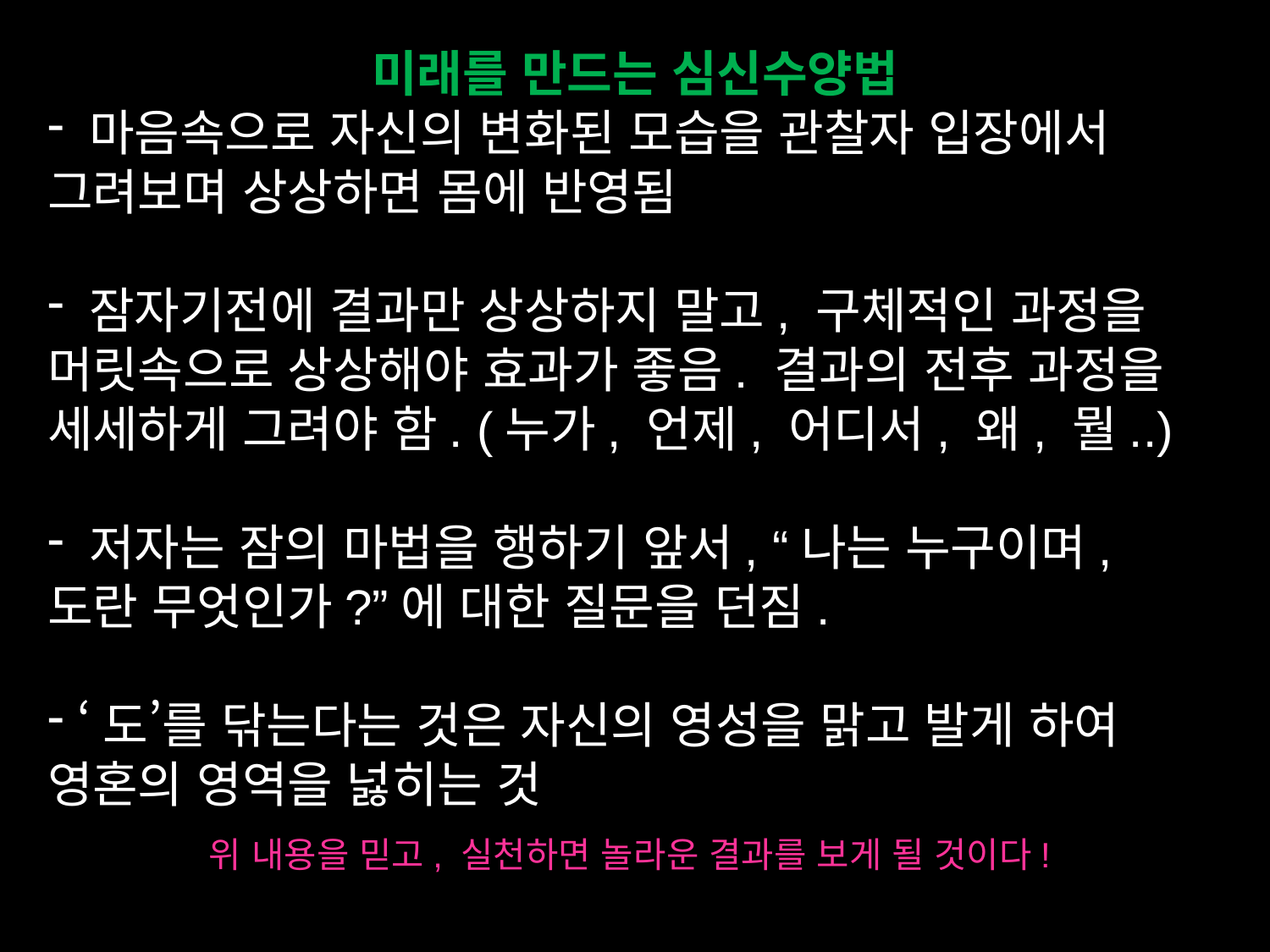

미래를 만드는 심신수양법
 마음속으로 자신의 변화된 모습을 관찰자 입장에서 그려보며 상상하면 몸에 반영됨

 잠자기전에 결과만 상상하지 말고, 구체적인 과정을 머릿속으로 상상해야 효과가 좋음. 결과의 전후 과정을 세세하게 그려야 함. (누가, 언제, 어디서, 왜, 뭘..)

 저자는 잠의 마법을 행하기 앞서, “나는 누구이며, 도란 무엇인가?”에 대한 질문을 던짐.

 ‘도’를 닦는다는 것은 자신의 영성을 맑고 발게 하여 영혼의 영역을 넗히는 것
위 내용을 믿고, 실천하면 놀라운 결과를 보게 될 것이다!